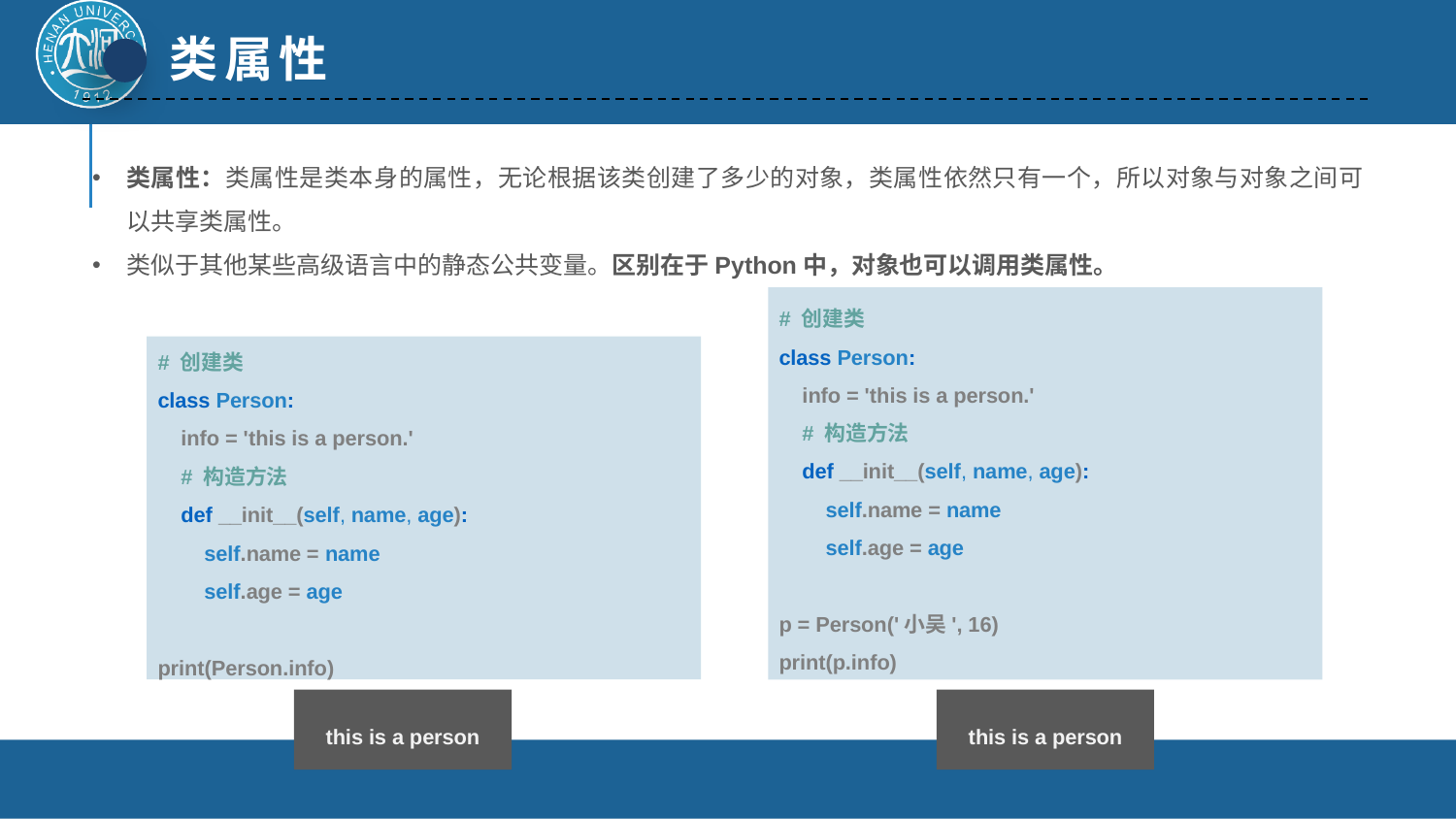

类属性

类属性：类属性是类本身的属性，无论根据该类创建了多少的对象，类属性依然只有一个，所以对象与对象之间可以共享类属性。
类似于其他某些高级语言中的静态公共变量。区别在于Python中，对象也可以调用类属性。
# 创建类
class Person:
    info = 'this is a person.'
    # 构造方法
    def __init__(self, name, age):
        self.name = name
        self.age = age

p = Person('小吴', 16)
print(p.info)
# 创建类
class Person:
    info = 'this is a person.'
    # 构造方法
    def __init__(self, name, age):
        self.name = name
        self.age = age

print(Person.info)
this is a person
this is a person